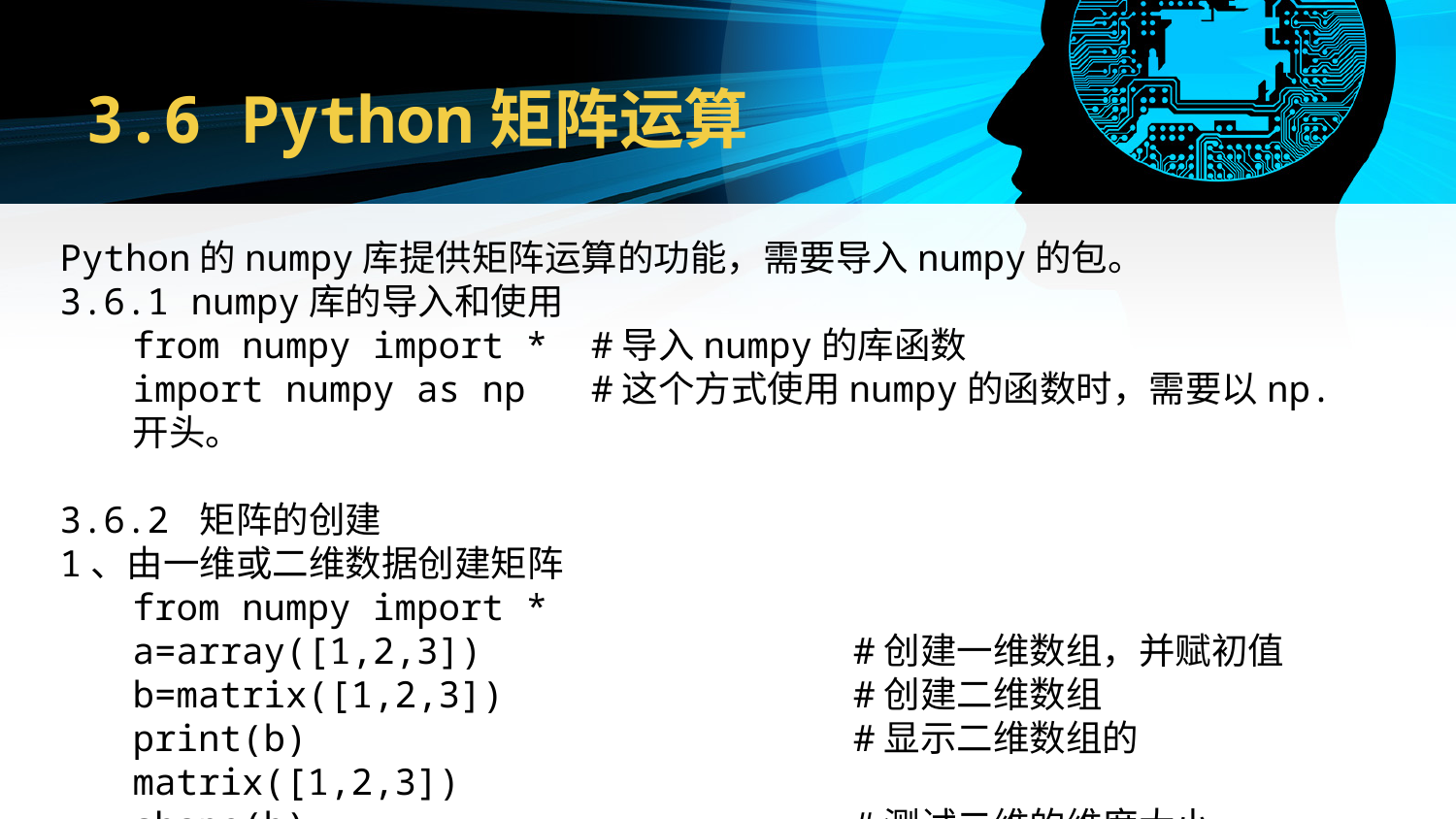

# 3.6 Python矩阵运算
Python的numpy库提供矩阵运算的功能，需要导入numpy的包。
3.6.1 numpy库的导入和使用
from numpy import *  #导入numpy的库函数
import numpy as np   #这个方式使用numpy的函数时，需要以np.开头。

3.6.2 矩阵的创建
1、由一维或二维数据创建矩阵
from numpy import *
a=array([1,2,3])                 #创建一维数组，并赋初值
b=matrix([1,2,3])                #创建二维数组
print(b)                         #显示二维数组的matrix([1,2,3])
shape(b)                         #测试二维的维度大小